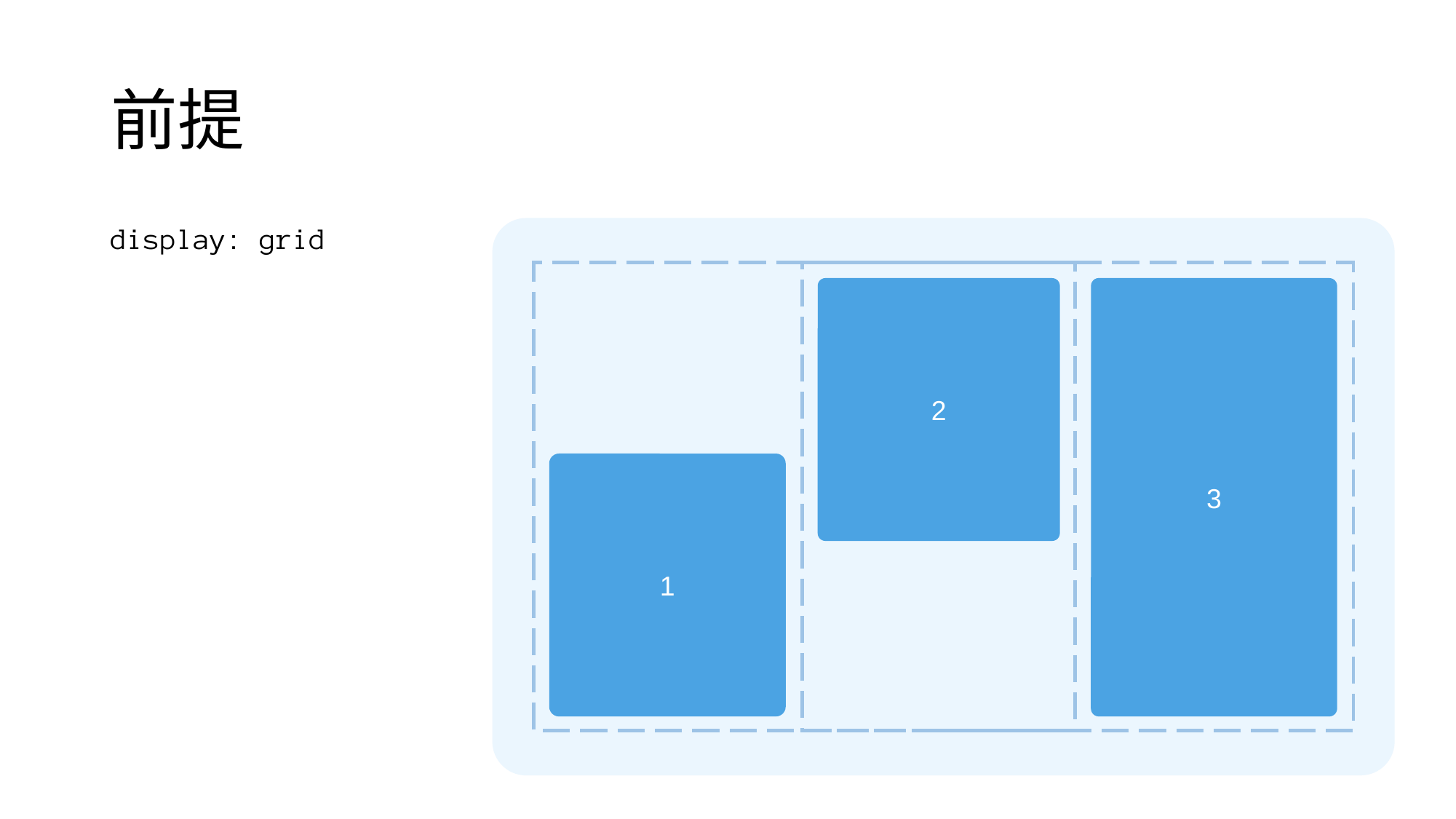

# 前提
display: grid

3
2
1